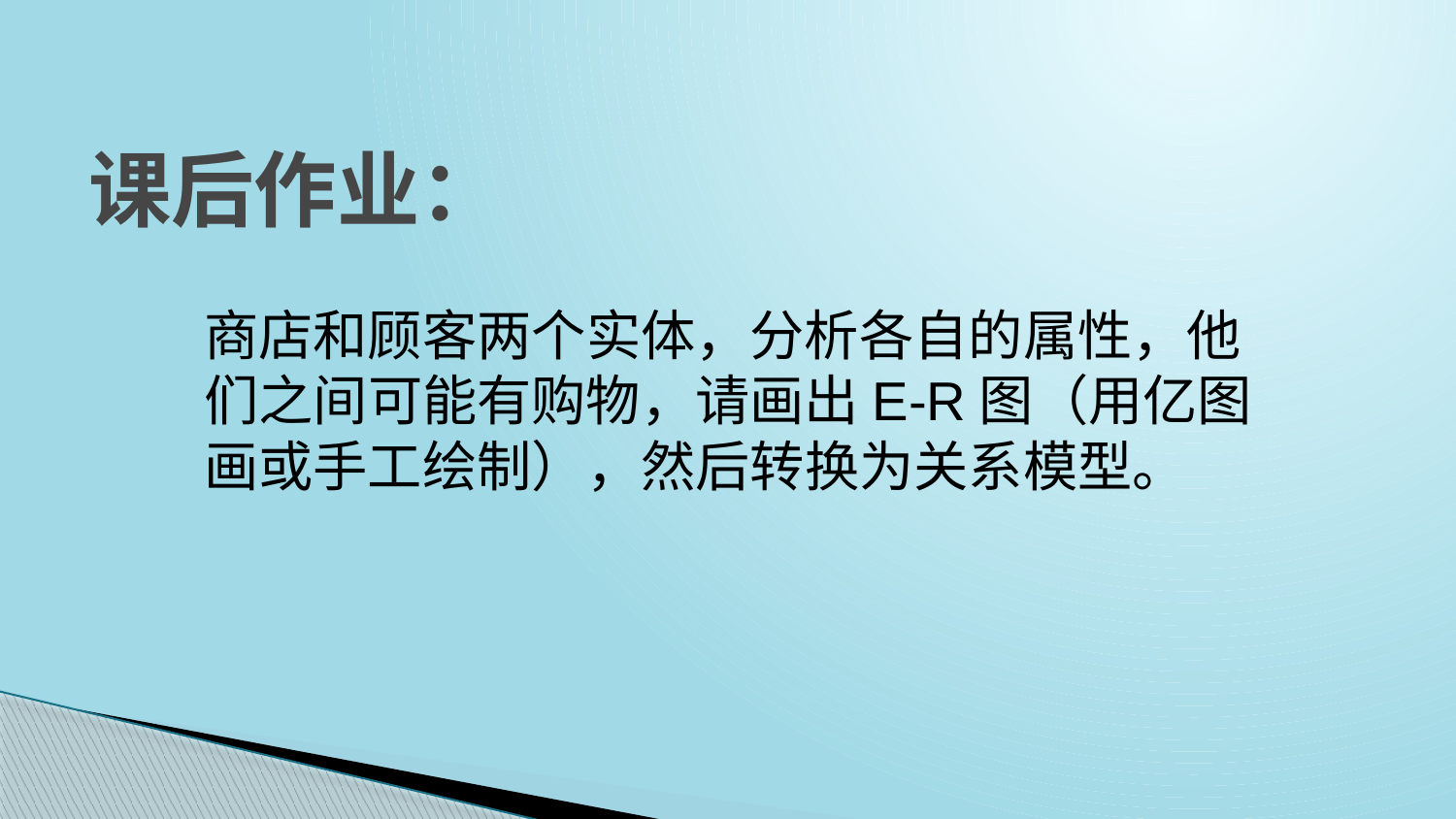

# 课后作业：
商店和顾客两个实体，分析各自的属性，他们之间可能有购物，请画出E-R图（用亿图画或手工绘制），然后转换为关系模型。
20